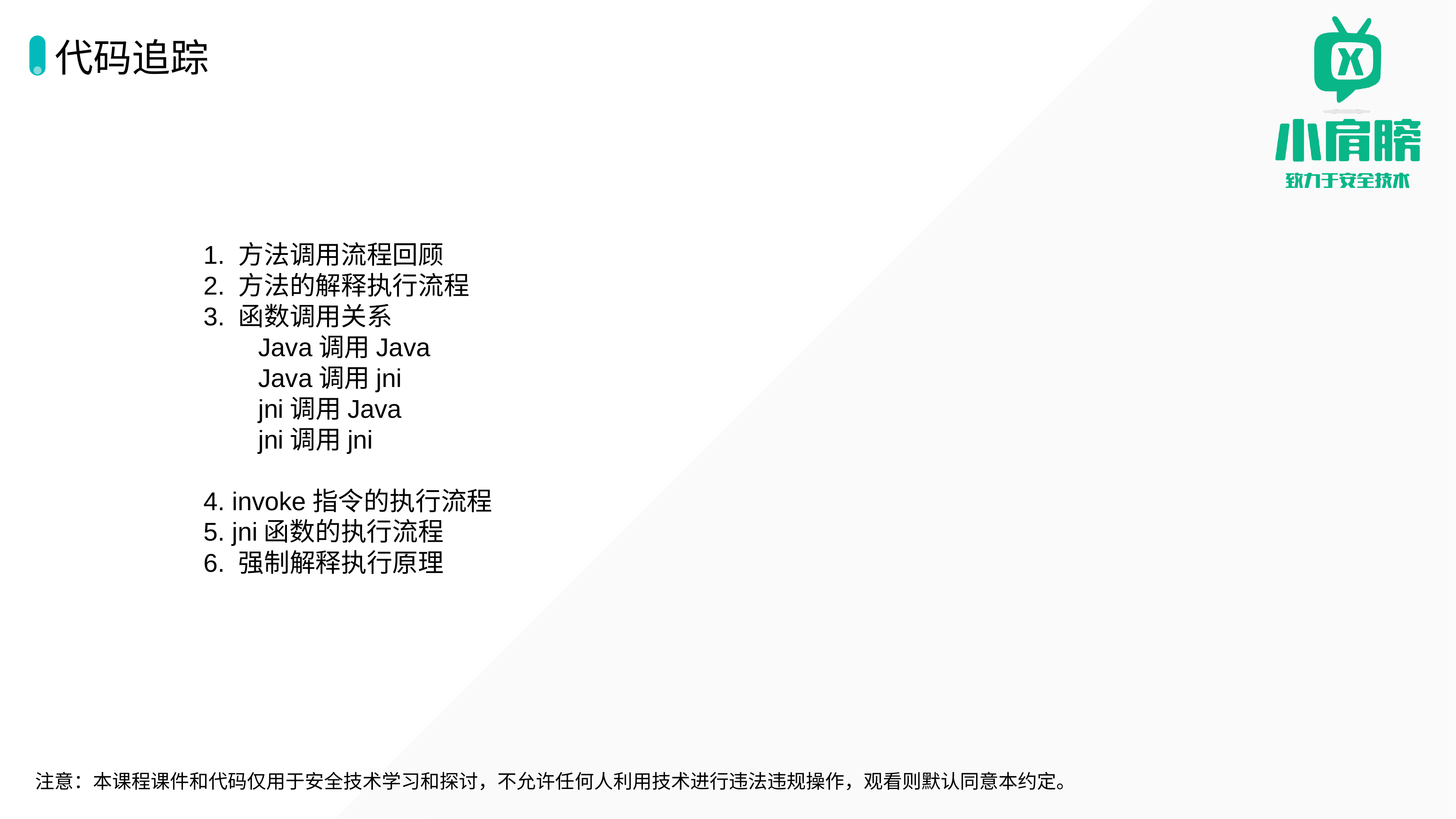

# 代码追踪
1. 方法调用流程回顾
2. 方法的解释执行流程
3. 函数调用关系
Java调用Java
Java调用jni
jni调用Java
jni调用jni

4. invoke指令的执行流程
5. jni函数的执行流程
6. 强制解释执行原理